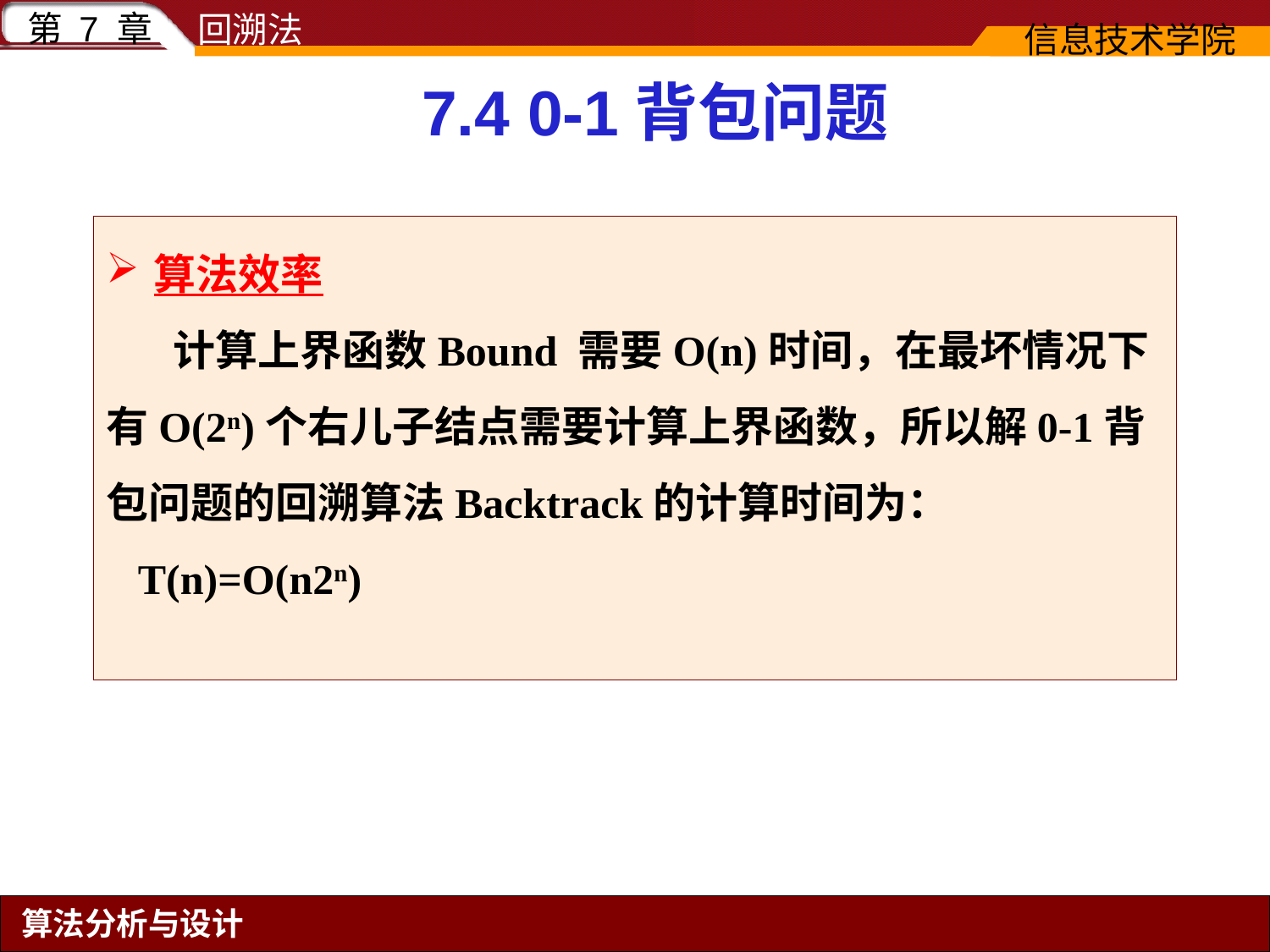

# 7.4 0-1背包问题
算法效率
      计算上界函数Bound 需要O(n)时间，在最坏情况下有O(2n)个右儿子结点需要计算上界函数，所以解0-1背包问题的回溯算法Backtrack的计算时间为：
   T(n)=O(n2n)